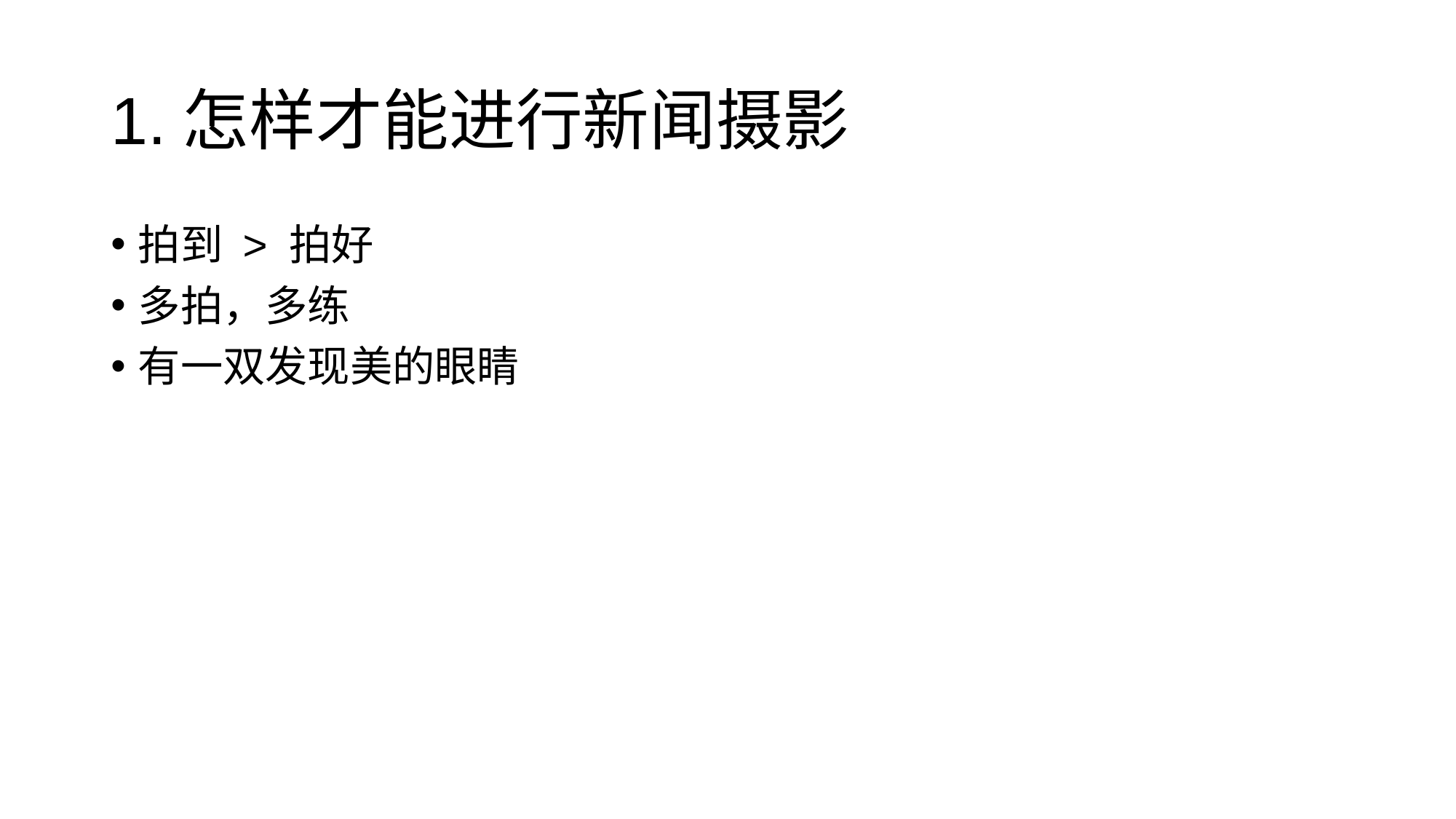

# 1.怎样才能进行新闻摄影
拍到 > 拍好
多拍，多练
有一双发现美的眼睛